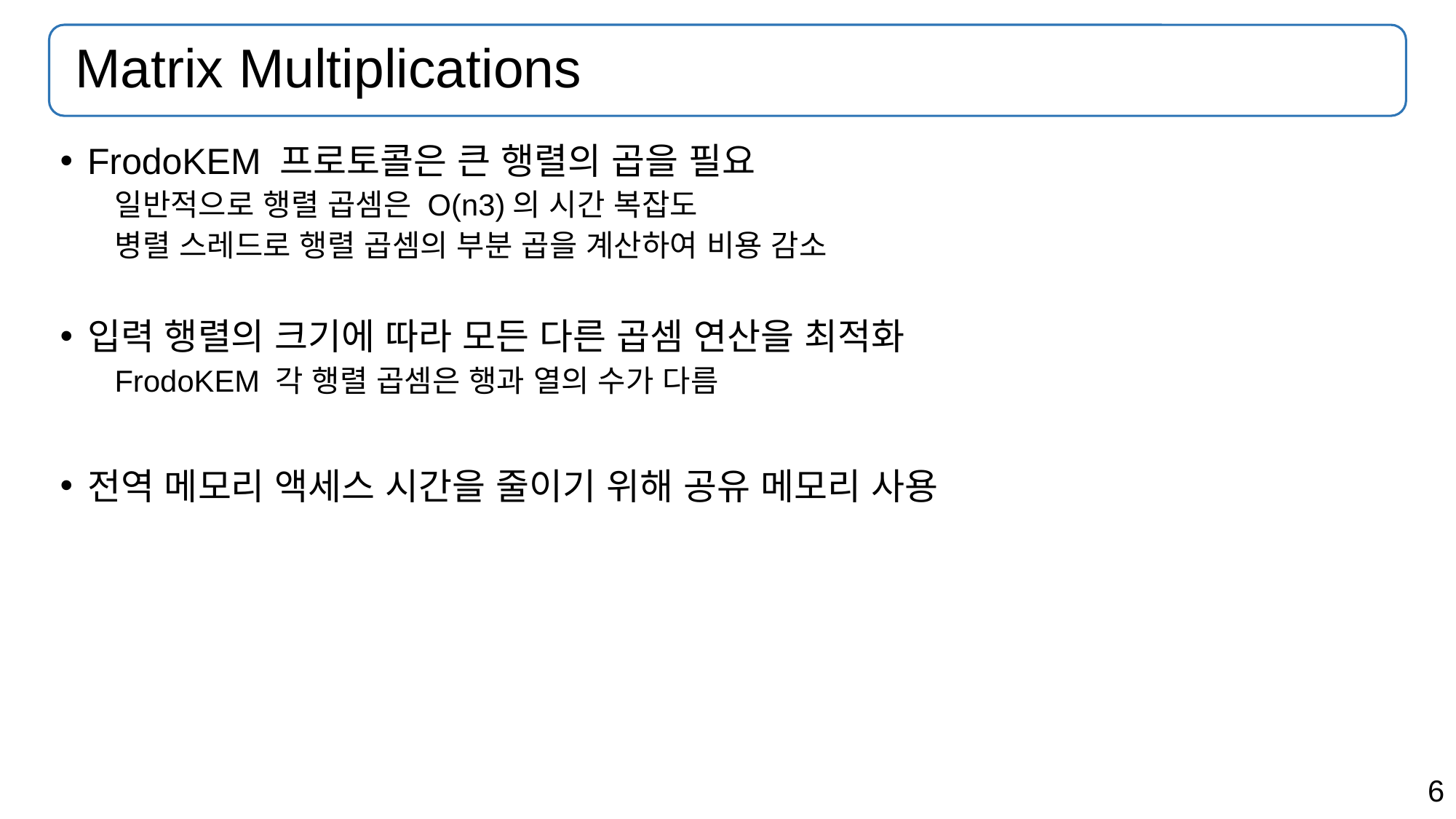

# Matrix Multiplications
FrodoKEM 프로토콜은 큰 행렬의 곱을 필요
일반적으로 행렬 곱셈은 O(n3)의 시간 복잡도
병렬 스레드로 행렬 곱셈의 부분 곱을 계산하여 비용 감소

입력 행렬의 크기에 따라 모든 다른 곱셈 연산을 최적화
FrodoKEM 각 행렬 곱셈은 행과 열의 수가 다름

전역 메모리 액세스 시간을 줄이기 위해 공유 메모리 사용